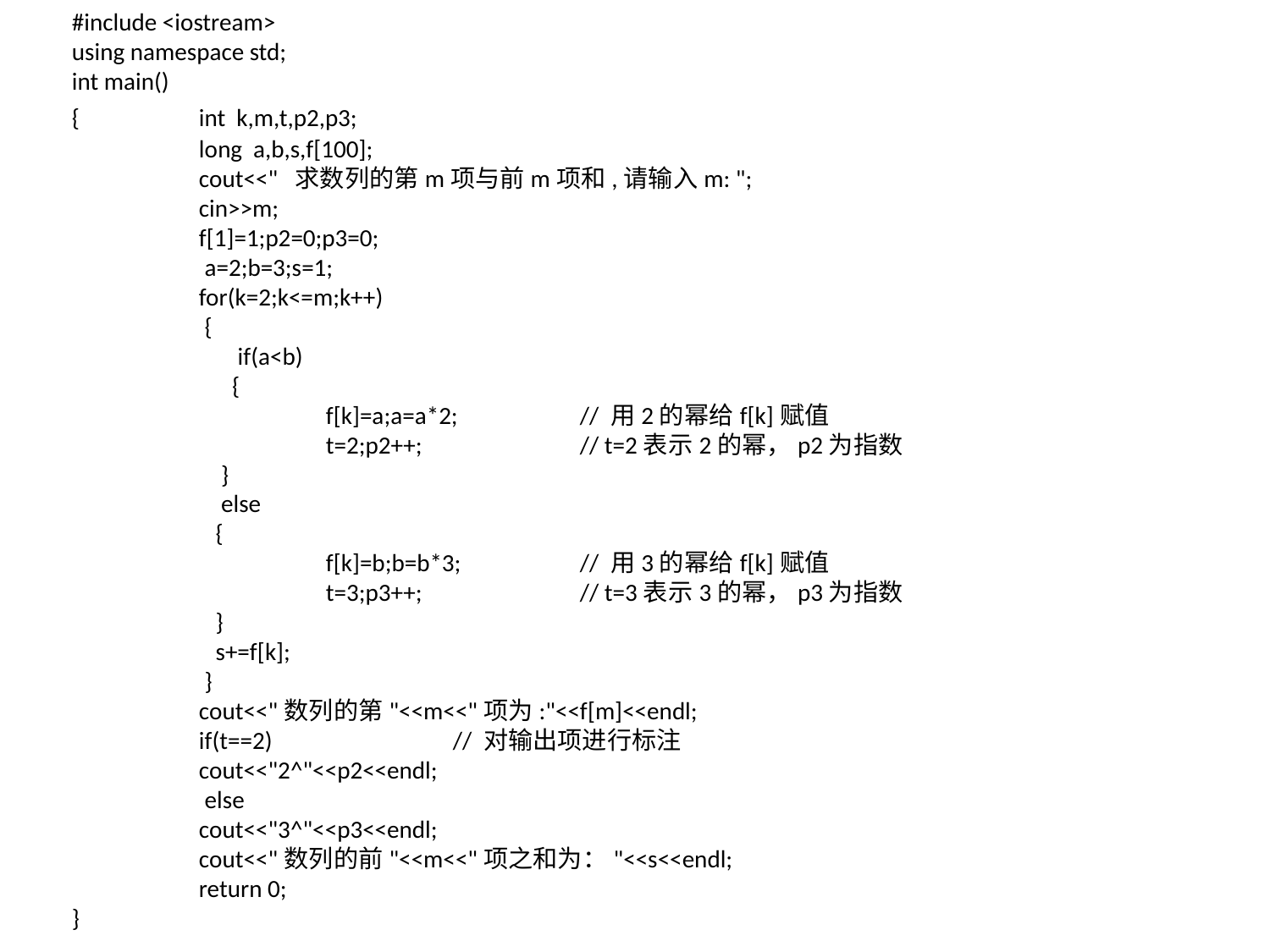

#include <iostream>
using namespace std;
int main()
{	int  k,m,t,p2,p3;
 	long  a,b,s,f[100];
 	cout<<"  求数列的第m项与前m项和,请输入m: ";
 	cin>>m;
 	f[1]=1;p2=0;p3=0;
	 a=2;b=3;s=1;
 	for(k=2;k<=m;k++)
   	 {
	       if(a<b)
        	      {
		f[k]=a;a=a*2;          	// 用2的幂给f[k]赋值
          		t=2;p2++;              	// t=2表示2的幂，p2为指数
        	    }
      	    else
        	   {
		f[k]=b;b=b*3;          	// 用3的幂给f[k]赋值
          		t=3;p3++;              	// t=3表示3的幂，p3为指数
      	   }
      	   s+=f[k];
   	 }
 	cout<<"数列的第"<<m<<"项为:"<<f[m]<<endl;
 	if(t==2)                       	// 对输出项进行标注
    	cout<<"2^"<<p2<<endl;
	 else
    	cout<<"3^"<<p3<<endl;
 	cout<<"数列的前"<<m<<"项之和为："<<s<<endl;
 	return 0;
}